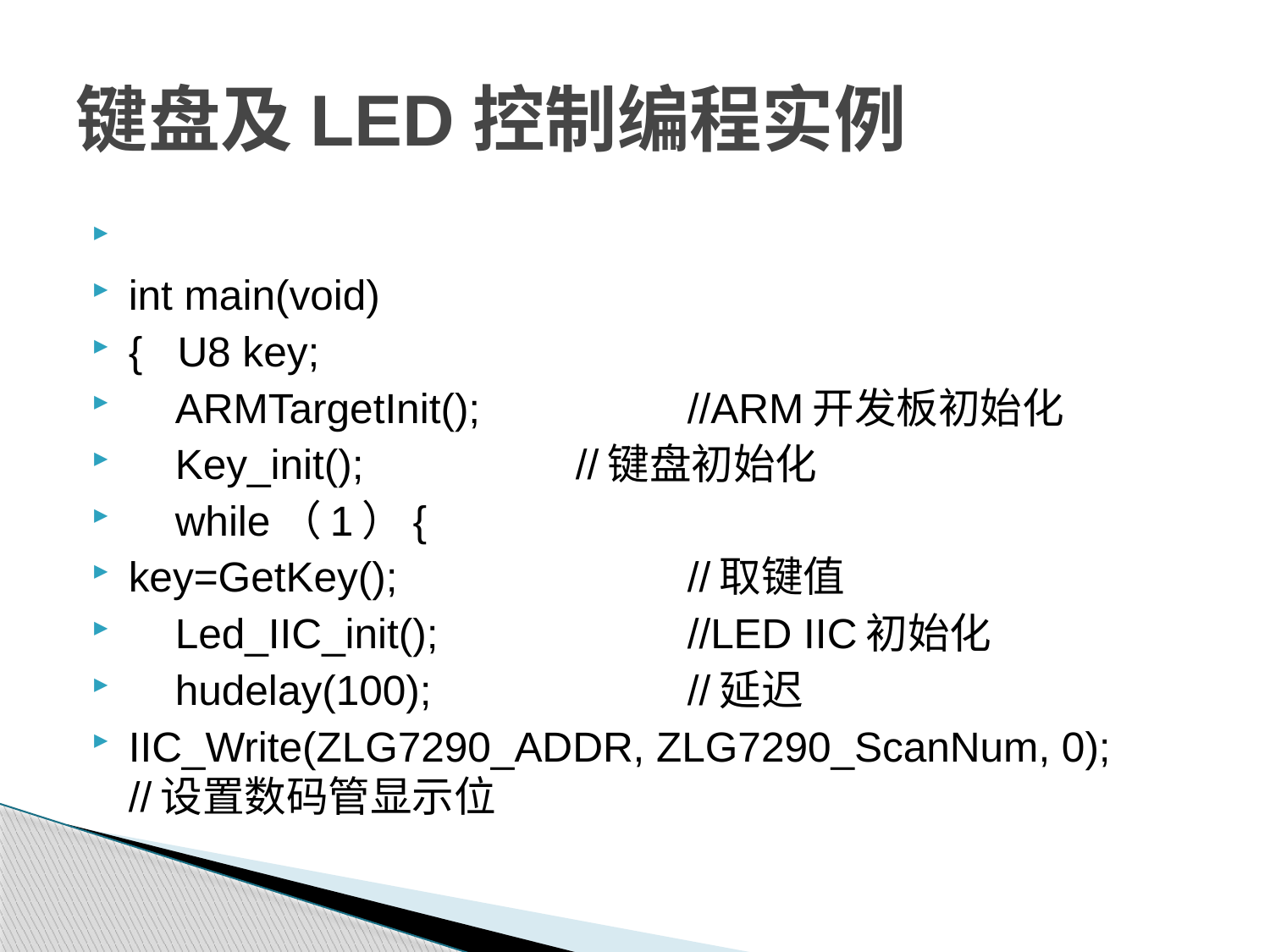

# 键盘及LED控制编程实例

int main(void)
{   U8 key;
    ARMTargetInit();              			//ARM开发板初始化
    Key_init();                 			//键盘初始化
    while（1）{
key=GetKey();                			//取键值
    Led_IIC_init();             			//LED IIC初始化
    hudelay(100);               			//延迟
IIC_Write(ZLG7290_ADDR, ZLG7290_ScanNum, 0);  		//设置数码管显示位